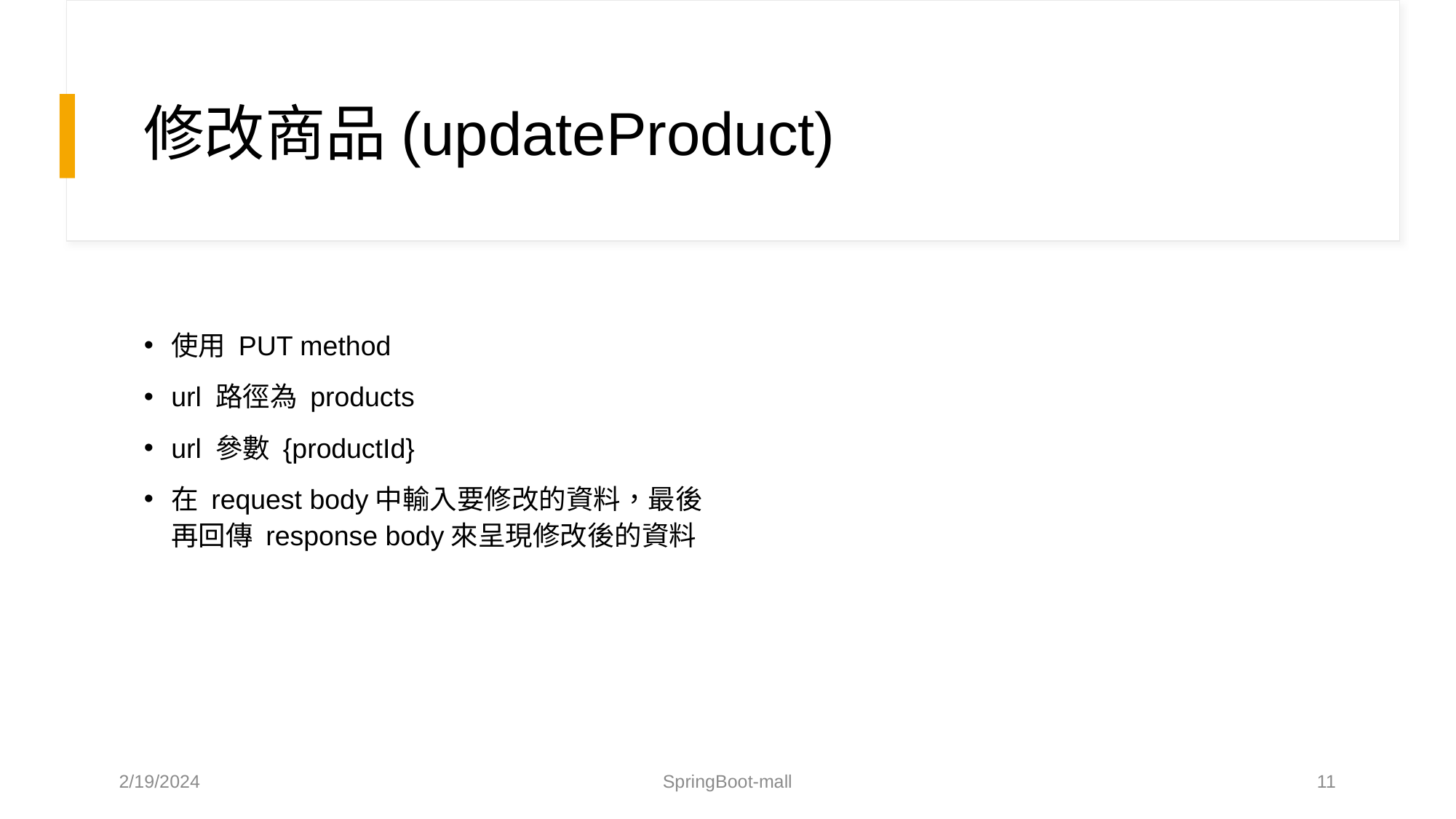

# 修改商品(updateProduct)
使用 PUT method
url 路徑為 products
url 參數 {productId}
在 request body中輸入要修改的資料，最後再回傳 response body來呈現修改後的資料

2/19/2024
SpringBoot-mall
11